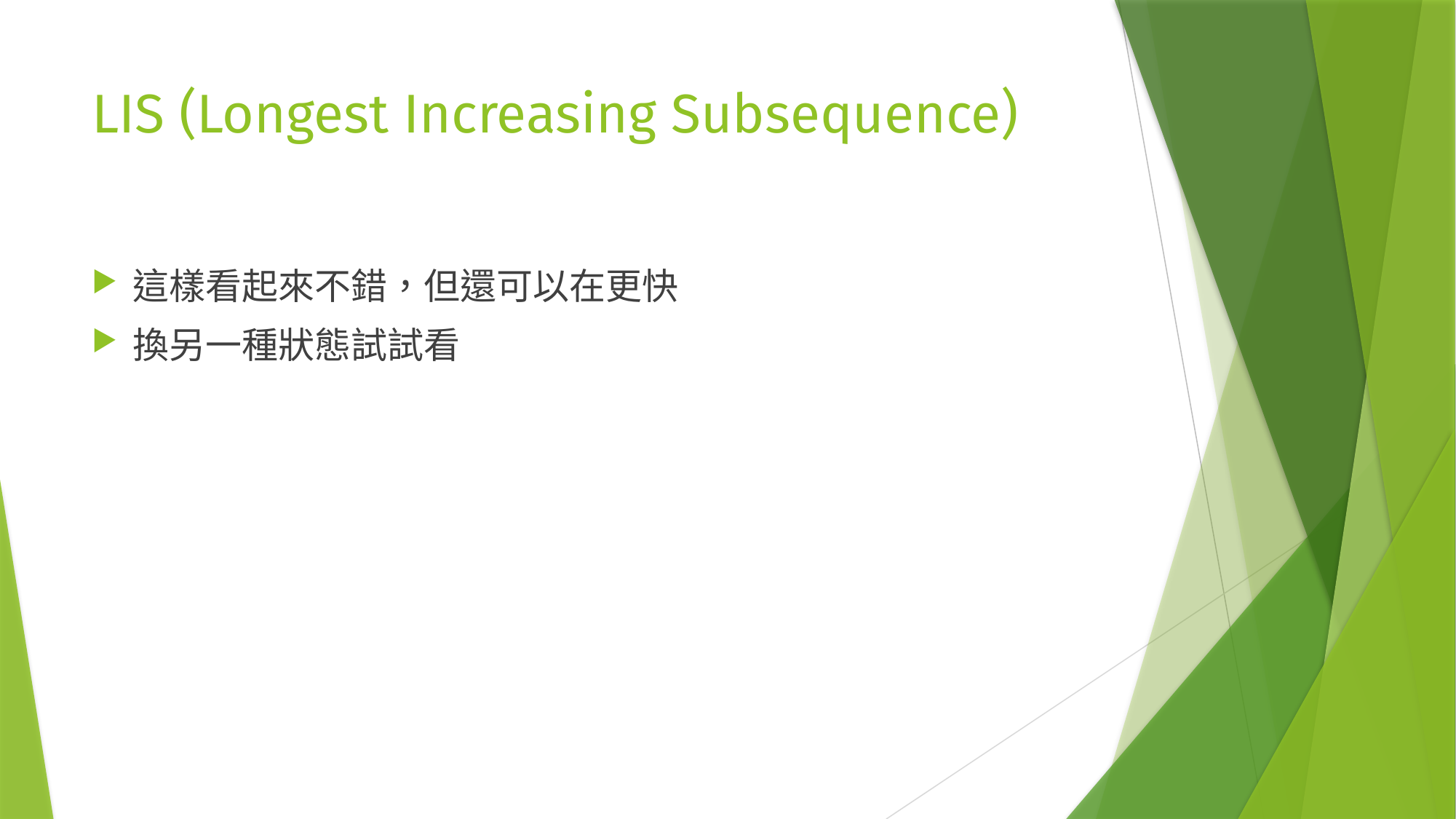

# LIS (Longest Increasing Subsequence)
這樣看起來不錯，但還可以在更快
換另一種狀態試試看